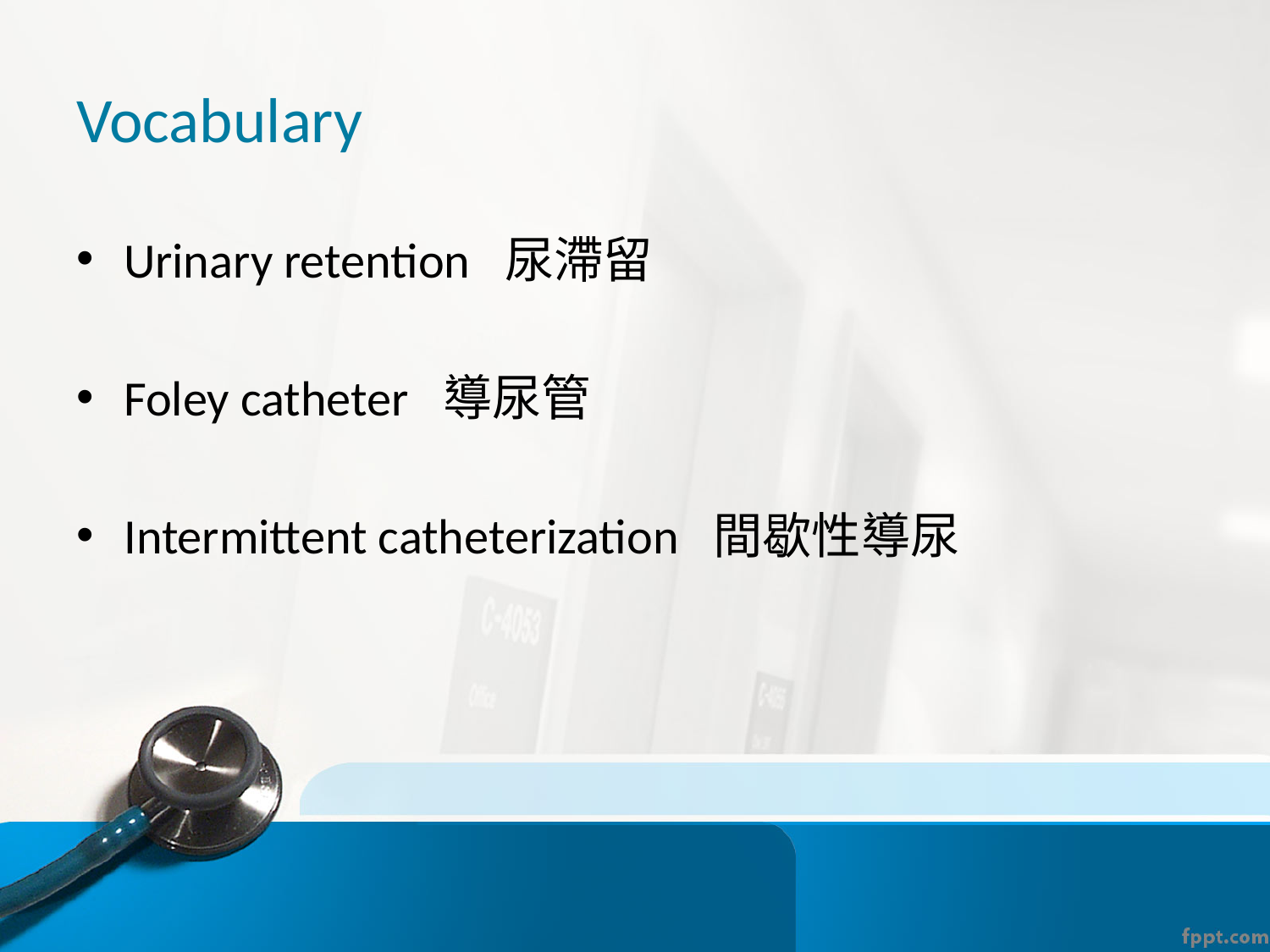

# Vocabulary
Urinary retention  尿滯留

Foley catheter  導尿管

Intermittent catheterization  間歇性導尿